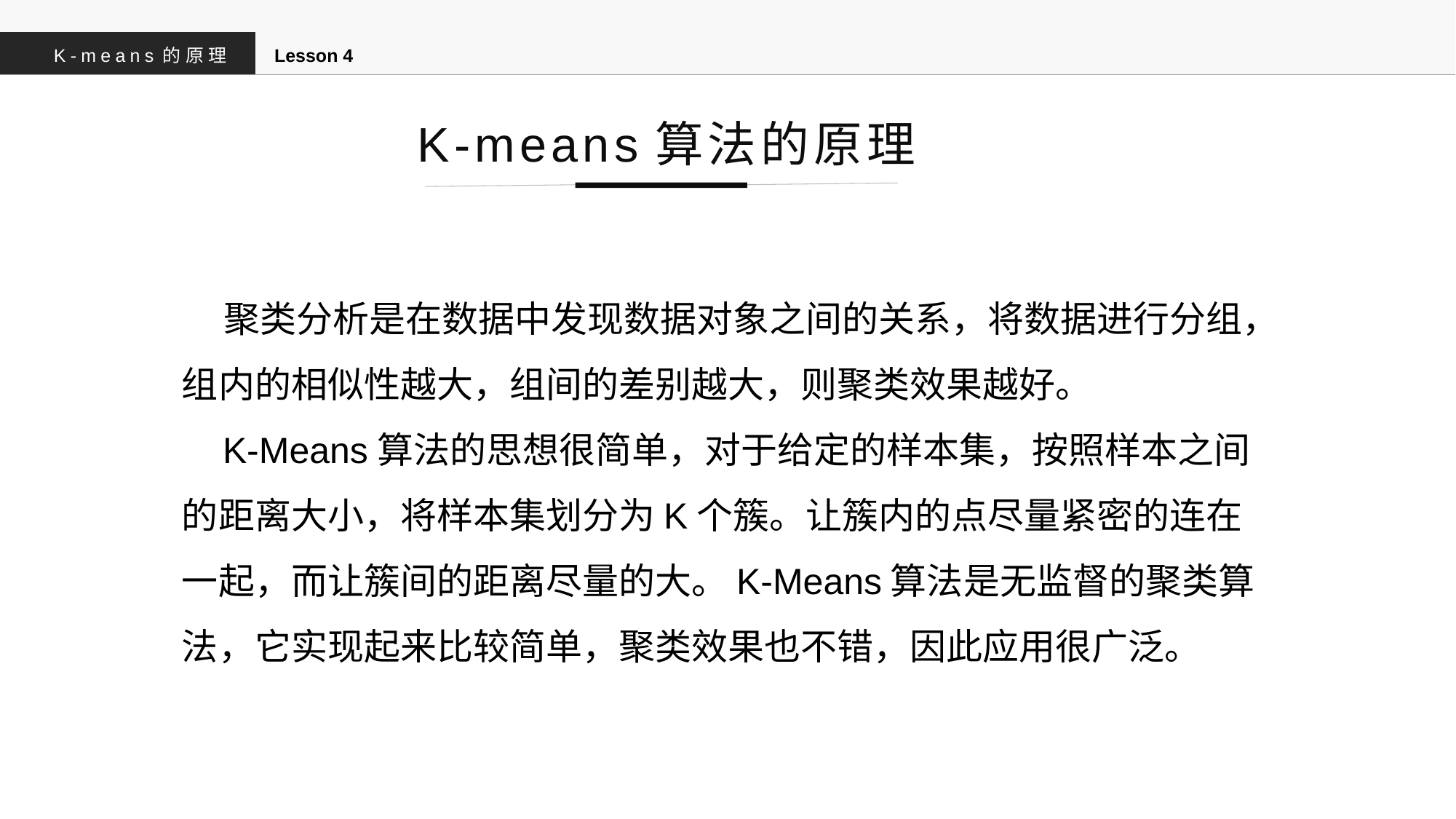

K-means的原理
Lesson 4
K-means算法的原理

    聚类分析是在数据中发现数据对象之间的关系，将数据进行分组，组内的相似性越大，组间的差别越大，则聚类效果越好。
    K-Means算法的思想很简单，对于给定的样本集，按照样本之间的距离大小，将样本集划分为K个簇。让簇内的点尽量紧密的连在一起，而让簇间的距离尽量的大。K-Means算法是无监督的聚类算法，它实现起来比较简单，聚类效果也不错，因此应用很广泛。